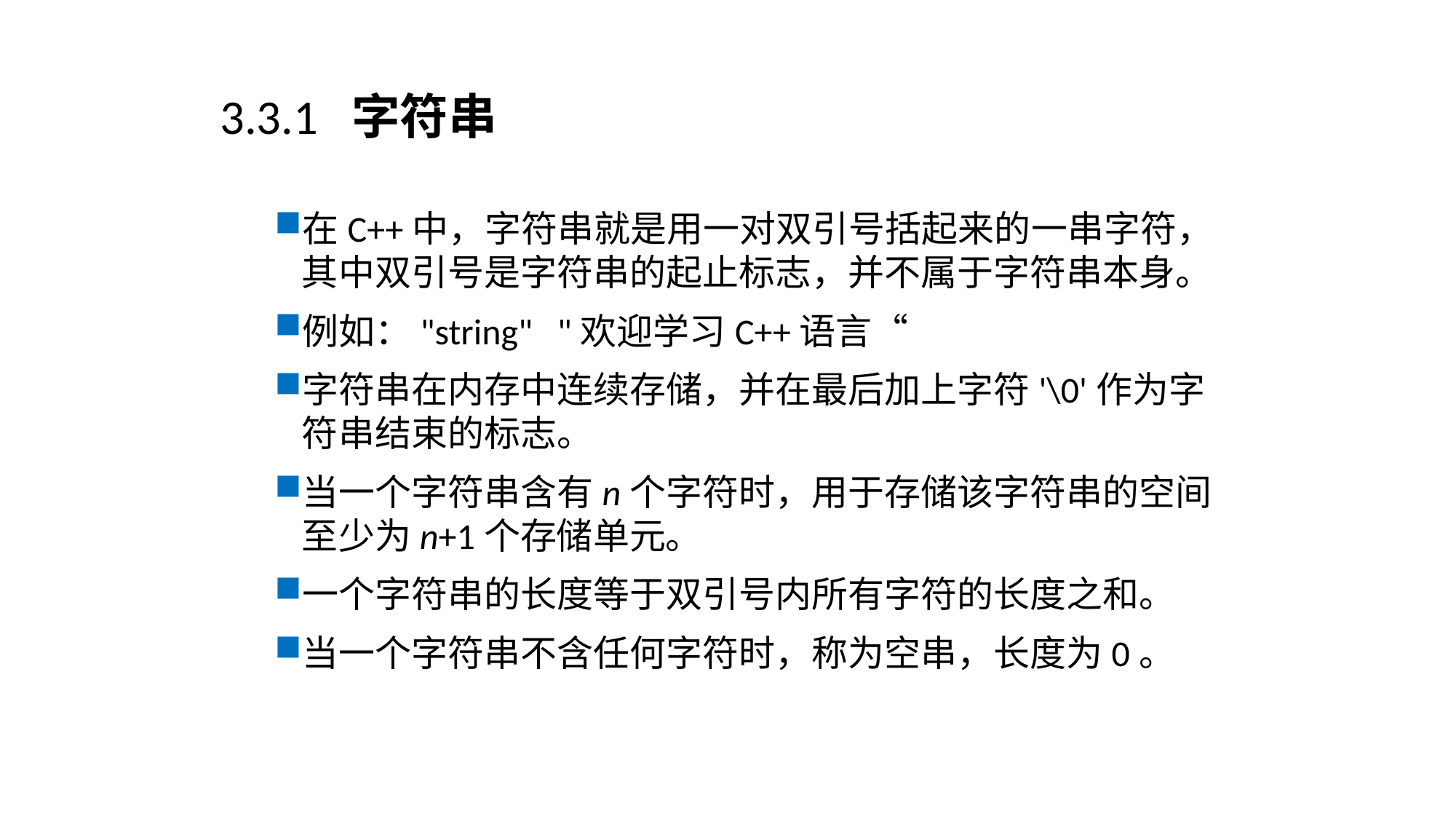

# 3.3.1  字符串
在C++中，字符串就是用一对双引号括起来的一串字符，其中双引号是字符串的起止标志，并不属于字符串本身。
例如："string"   "欢迎学习C++语言“
字符串在内存中连续存储，并在最后加上字符'\0'作为字符串结束的标志。
当一个字符串含有n个字符时，用于存储该字符串的空间至少为n+1个存储单元。
一个字符串的长度等于双引号内所有字符的长度之和。
当一个字符串不含任何字符时，称为空串，长度为0。